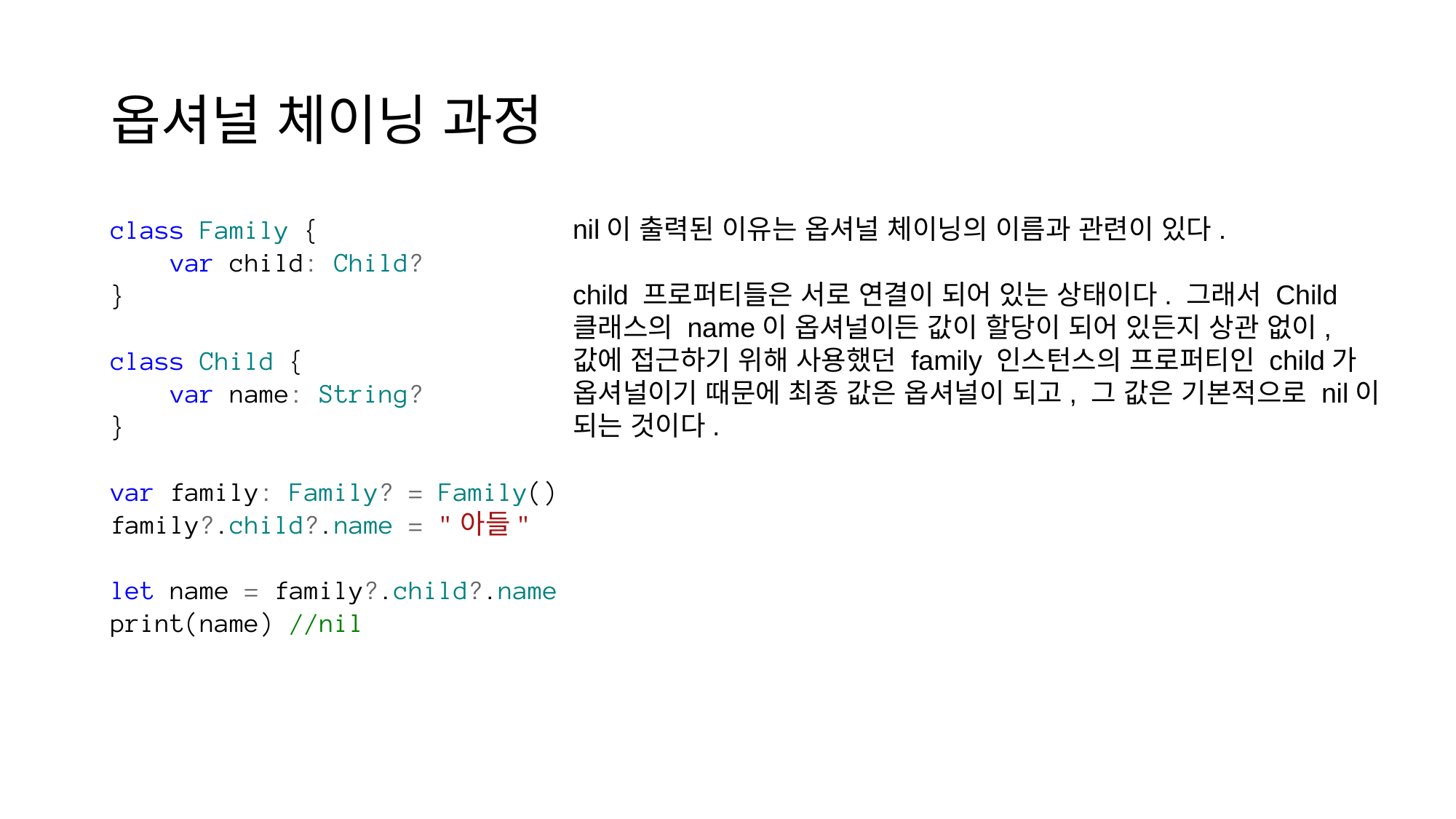

# 옵셔널 체이닝 과정
class Family {
    var child: Child?
}
class Child {
    var name: String?
}
var family: Family? = Family()
family?.child?.name = "아들"
let name = family?.child?.name
print(name) //nil

nil이 출력된 이유는 옵셔널 체이닝의 이름과 관련이 있다.

child 프로퍼티들은 서로 연결이 되어 있는 상태이다. 그래서 Child
클래스의 name이 옵셔널이든 값이 할당이 되어 있든지 상관 없이,
값에 접근하기 위해 사용했던 family 인스턴스의 프로퍼티인 child가
옵셔널이기 때문에 최종 값은 옵셔널이 되고, 그 값은 기본적으로 nil이 되는 것이다.